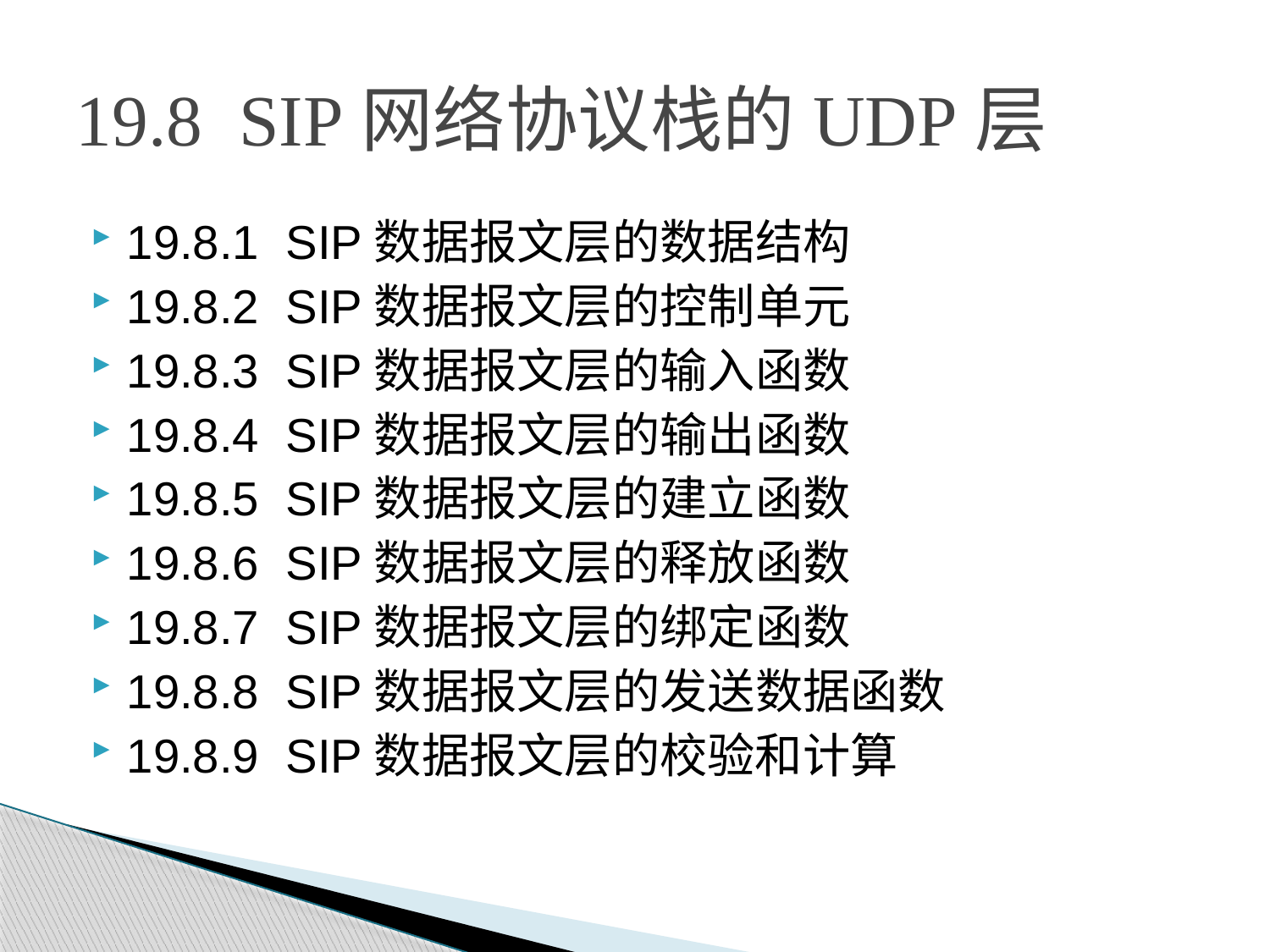

# 19.8  SIP网络协议栈的UDP层
19.8.1  SIP数据报文层的数据结构
19.8.2  SIP数据报文层的控制单元
19.8.3  SIP数据报文层的输入函数
19.8.4  SIP数据报文层的输出函数
19.8.5  SIP数据报文层的建立函数
19.8.6  SIP数据报文层的释放函数
19.8.7  SIP数据报文层的绑定函数
19.8.8  SIP数据报文层的发送数据函数
19.8.9  SIP数据报文层的校验和计算